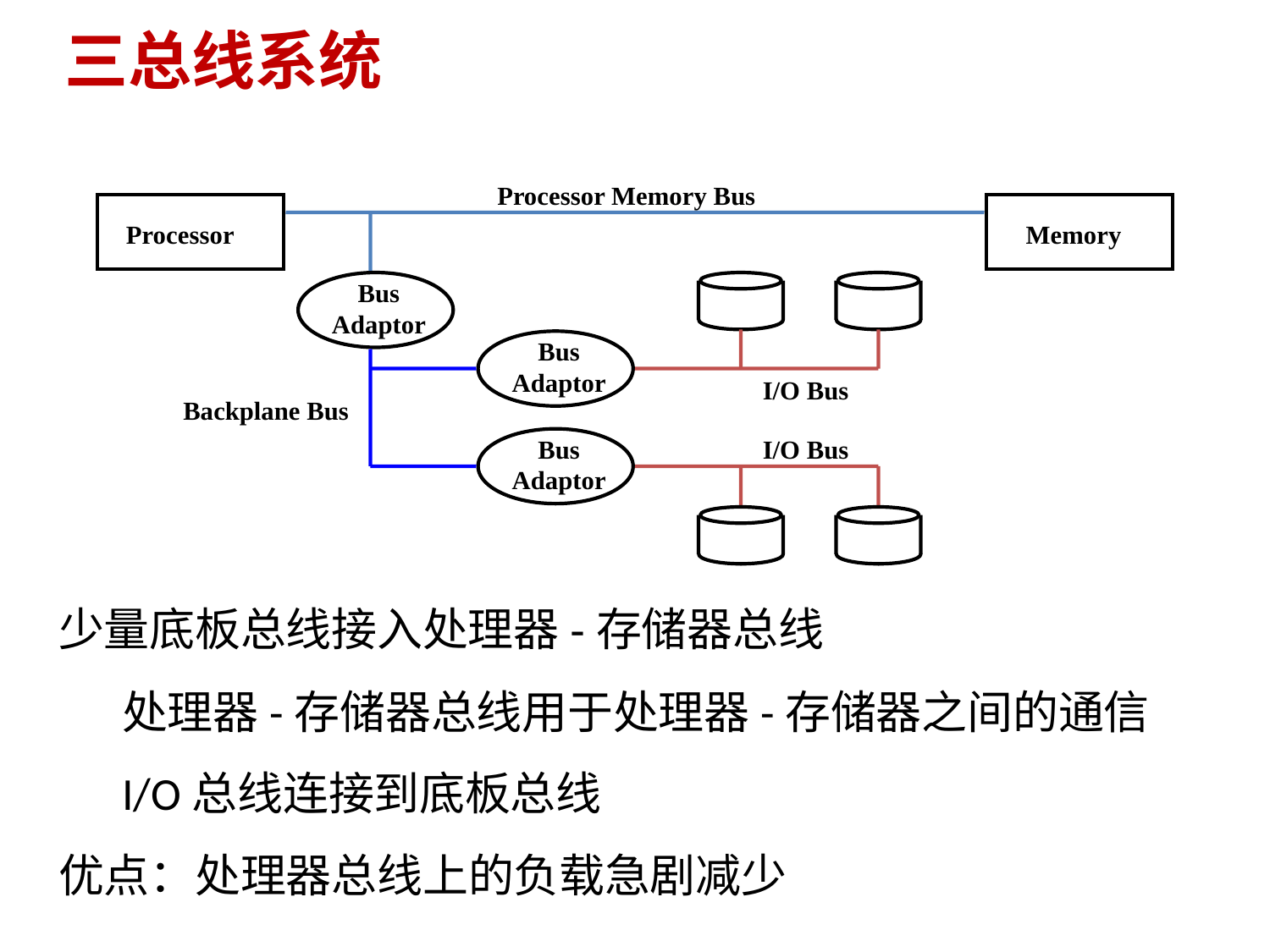

# 三总线系统
Processor Memory Bus

Processor

Memory

Bus
Adaptor

Bus
Adaptor

I/O Bus
Backplane Bus
Bus
Adaptor

I/O Bus

少量底板总线接入处理器-存储器总线
处理器-存储器总线用于处理器-存储器之间的通信
I/O总线连接到底板总线
优点：处理器总线上的负载急剧减少